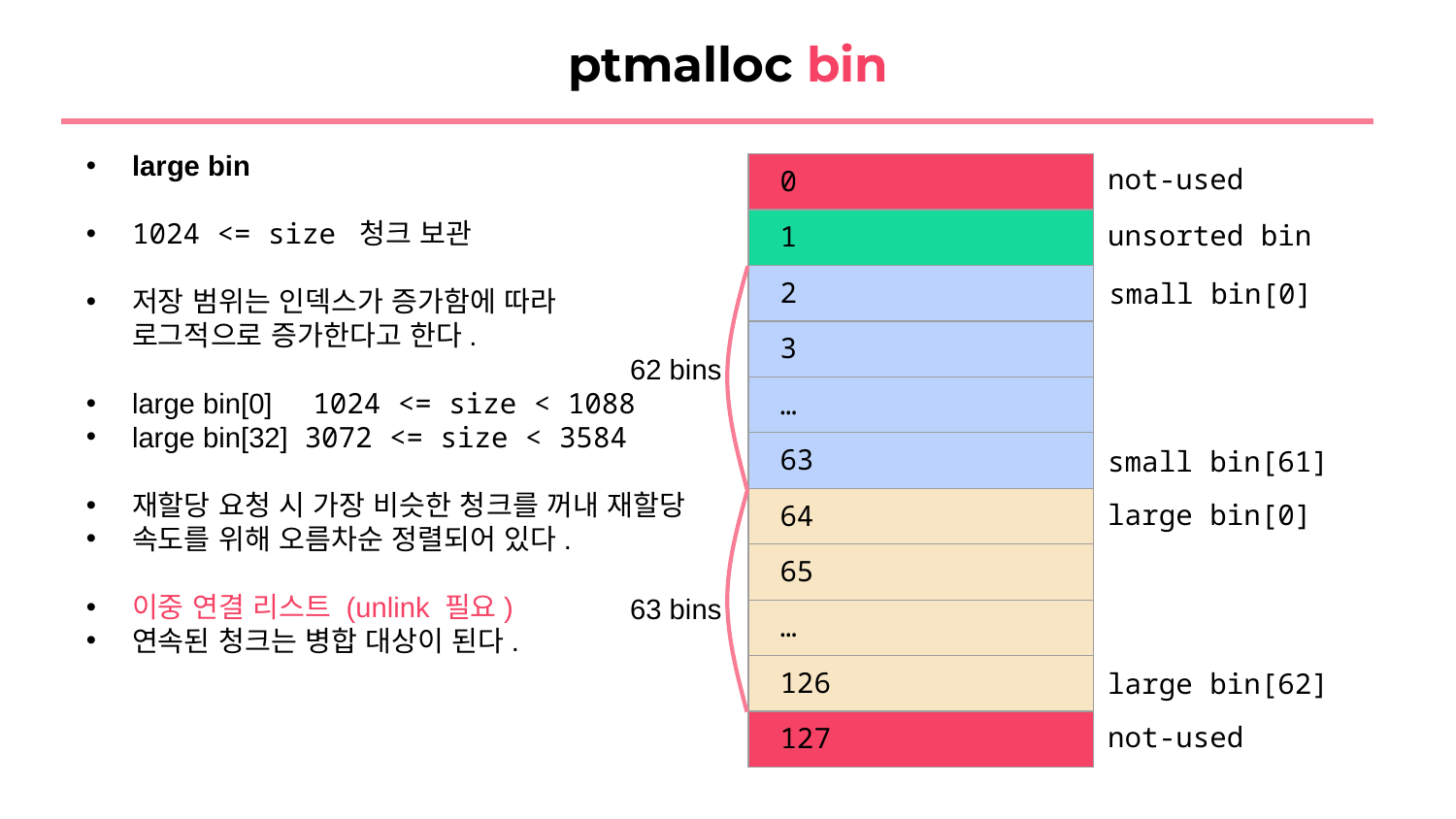

# ptmalloc bin

large bin

1024 <= size 청크 보관

저장 범위는 인덱스가 증가함에 따라
로그적으로 증가한다고 한다.

large bin[0]     1024 <= size < 1088
large bin[32]  3072 <= size < 3584

재할당 요청 시 가장 비슷한 청크를 꺼내 재할당
속도를 위해 오름차순 정렬되어 있다.

이중 연결 리스트 (unlink 필요)
연속된 청크는 병합 대상이 된다.
| 0 |
| --- |
| 1 |
| 2 |
| 3 |
| … |
| 63 |
| 64 |
| 65 |
| … |
| 126 |
| 127 |
not-used
unsorted bin

small bin[0]
62 bins
small bin[61]

large bin[0]
63 bins
large bin[62]
not-used